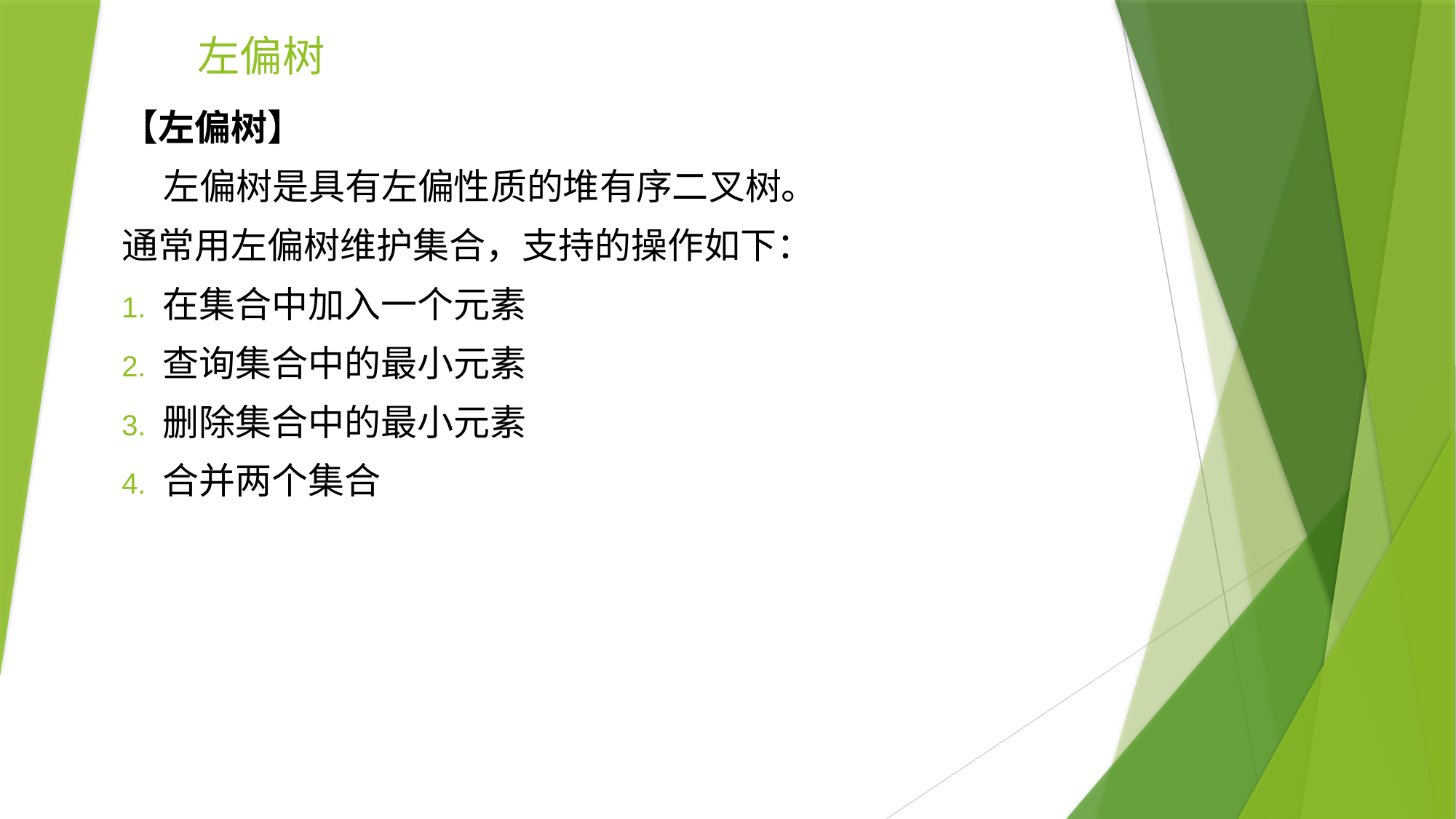

# 左偏树
【左偏树】
    左偏树是具有左偏性质的堆有序二叉树。
通常用左偏树维护集合，支持的操作如下：
在集合中加入一个元素
查询集合中的最小元素
删除集合中的最小元素
合并两个集合